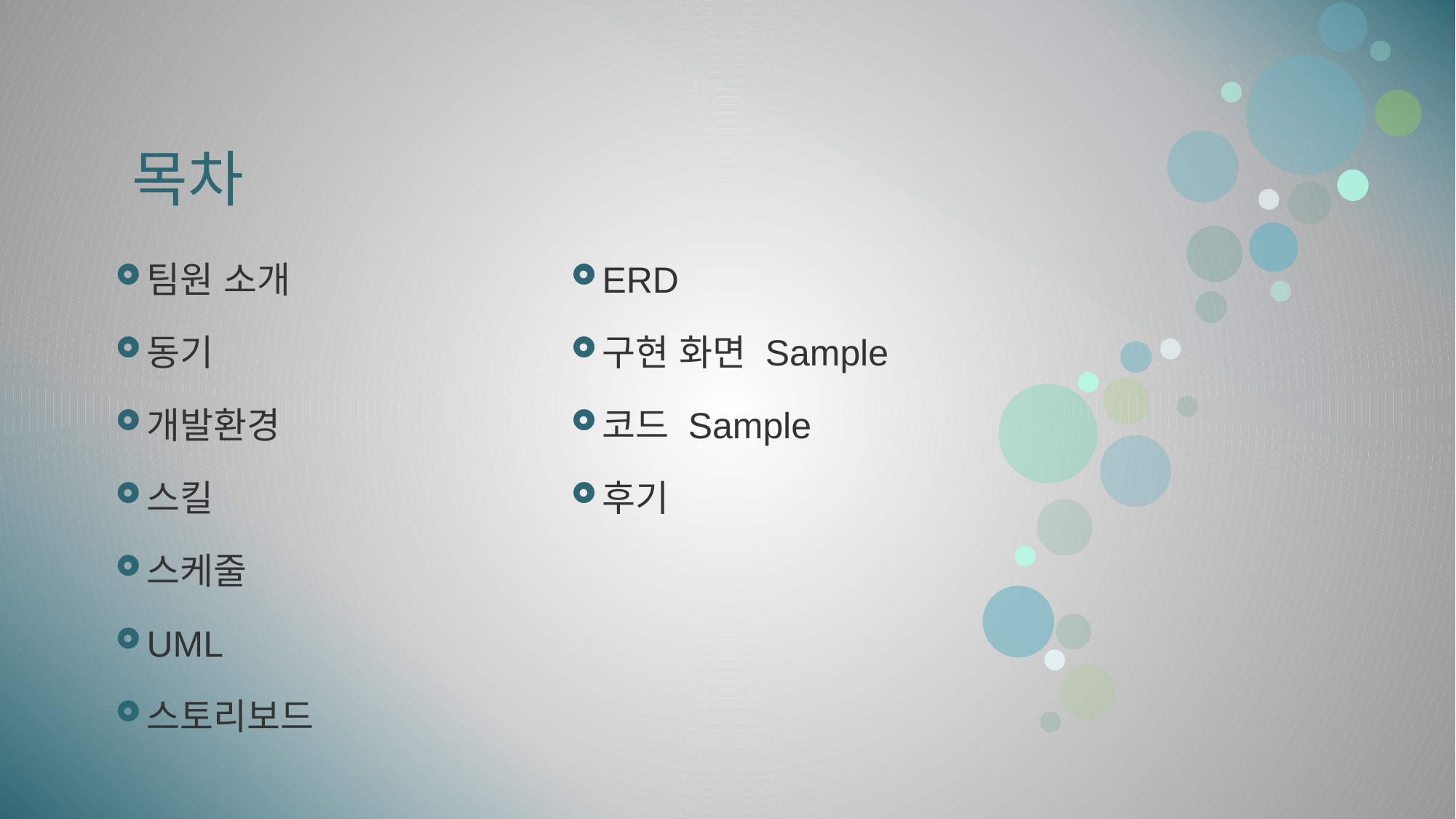

# 목차
팀원 소개
동기
개발환경
스킬
스케줄
UML
스토리보드
ERD
구현 화면 Sample
코드 Sample
후기